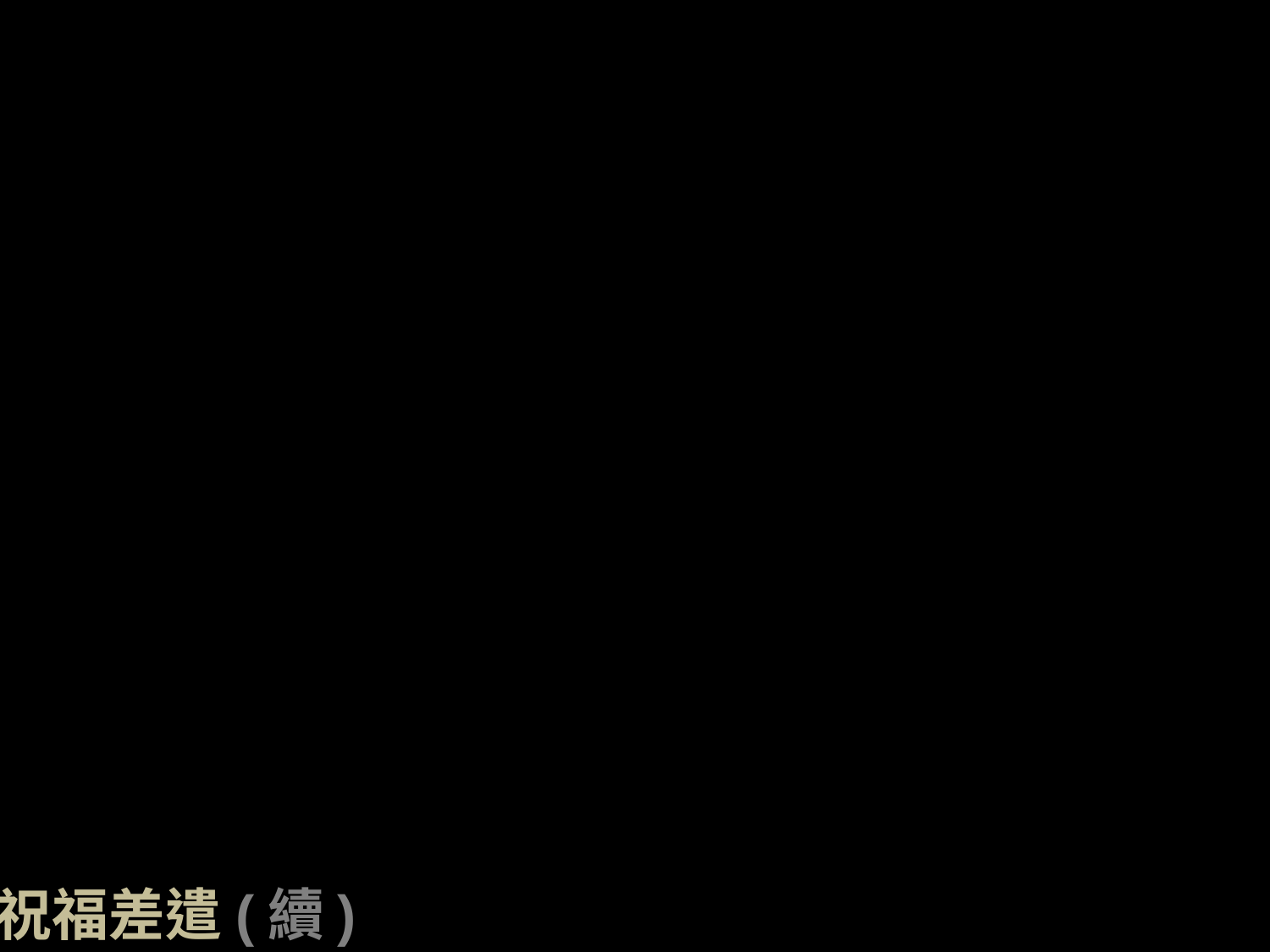

<馬太福音 28: 19 -20>

「所以你們要去，使萬民做我的門徒，奉父、子、聖靈的名給他們施洗，凡我所吩咐你們的，都教訓他們遵守。我就常與你們同在，直到世界的末了。」
祝福差遣(續)